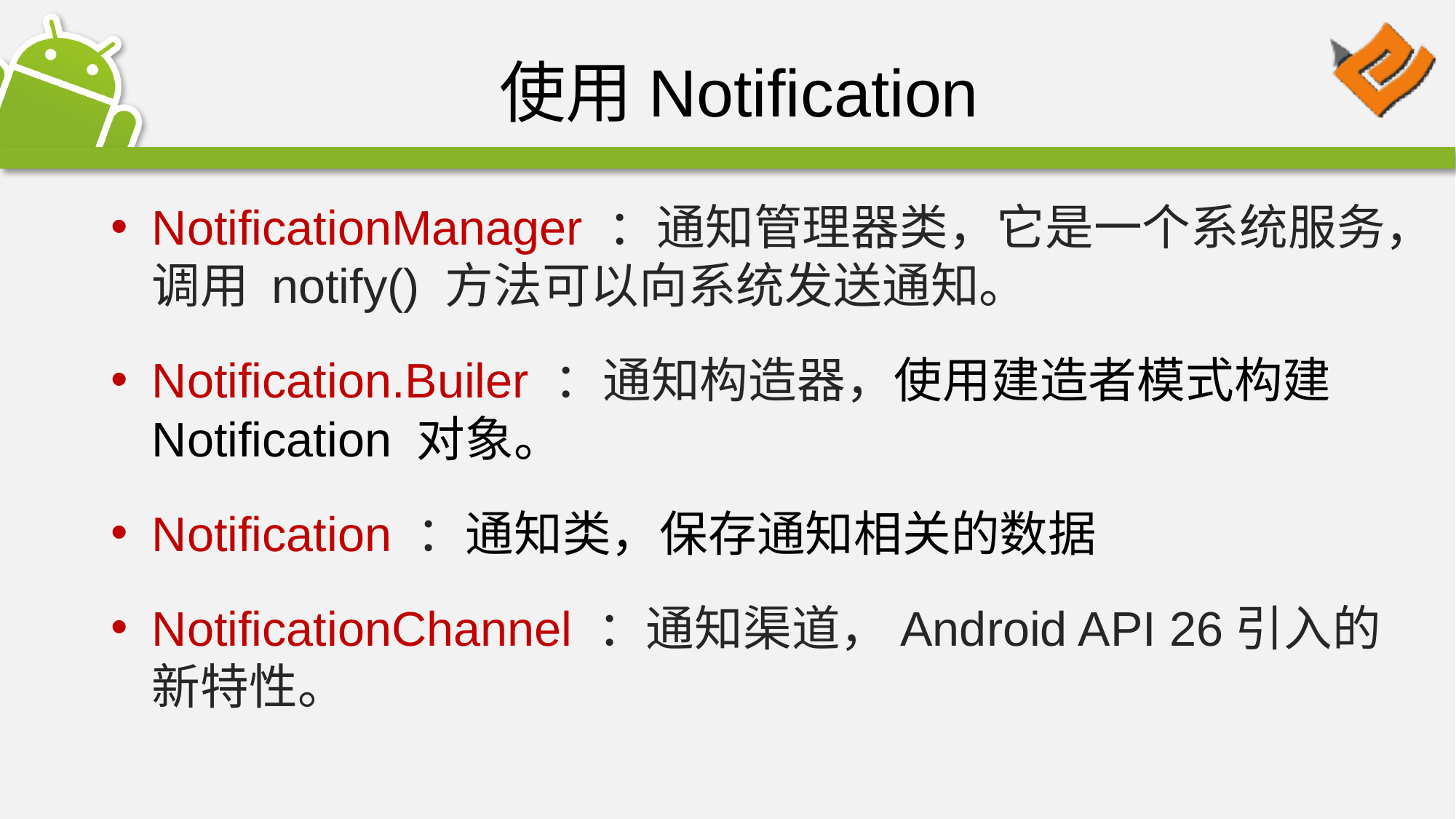

# 使用Notification
NotificationManager ：通知管理器类，它是一个系统服务，调用 notify() 方法可以向系统发送通知。
Notification.Builer ：通知构造器，使用建造者模式构建 Notification 对象。
Notification ：通知类，保存通知相关的数据
NotificationChannel ：通知渠道，Android API 26引入的新特性。